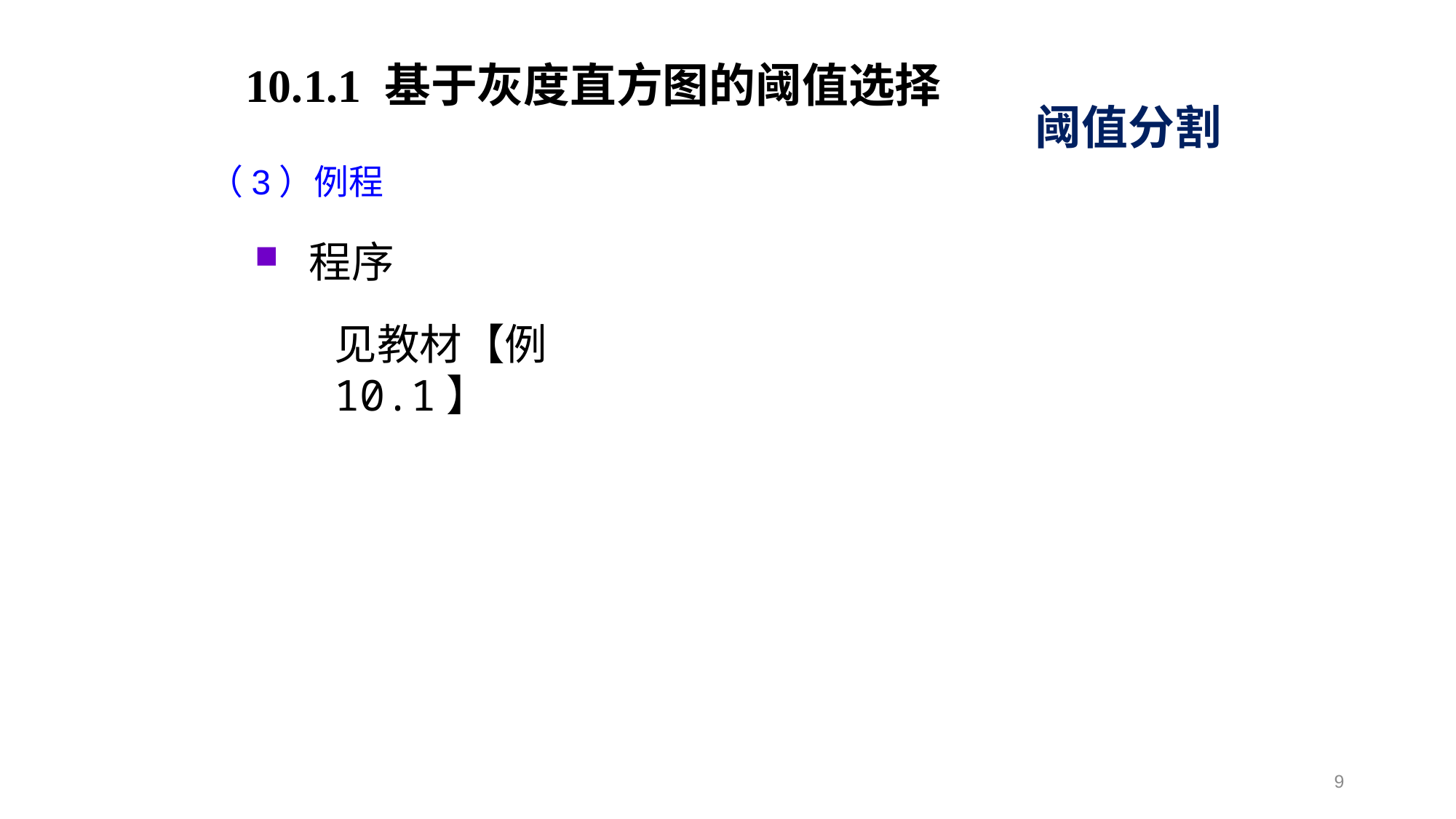

10.1.1 基于灰度直方图的阈值选择
阈值分割
（3）例程
程序
见教材【例10.1】
9